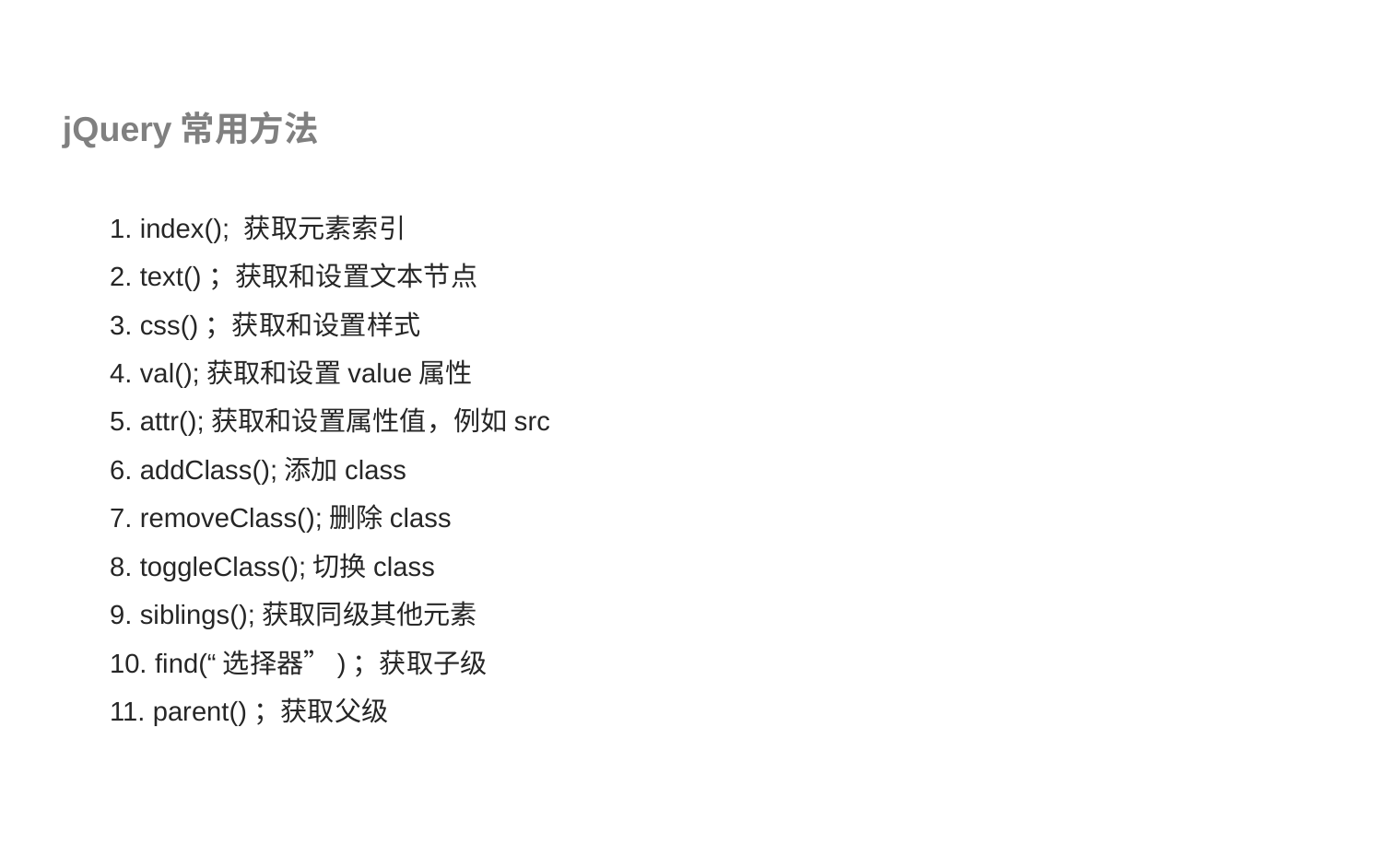

jQuery常用方法
1. index(); 获取元素索引
2. text()；获取和设置文本节点
3. css()；获取和设置样式
4. val();获取和设置value属性
5. attr();获取和设置属性值，例如src
6. addClass();添加class
7. removeClass();删除class
8. toggleClass();切换class
9. siblings();获取同级其他元素
10. find(“选择器”)；获取子级
11. parent()；获取父级